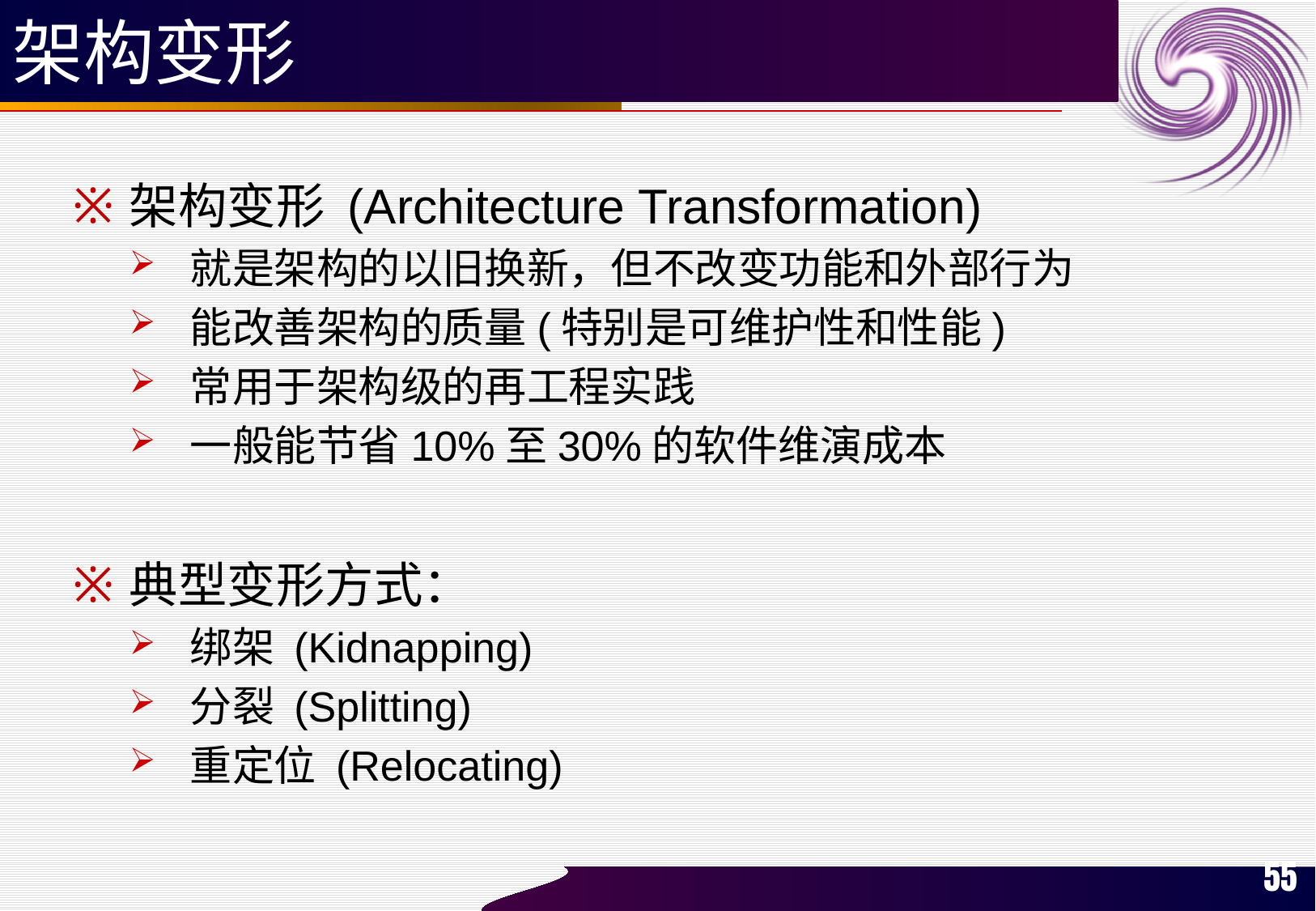

# 架构变形
架构变形 (Architecture Transformation)
就是架构的以旧换新，但不改变功能和外部行为
能改善架构的质量(特别是可维护性和性能)
常用于架构级的再工程实践
一般能节省10%至30%的软件维演成本

典型变形方式：
绑架 (Kidnapping)
分裂 (Splitting)
重定位 (Relocating)
55